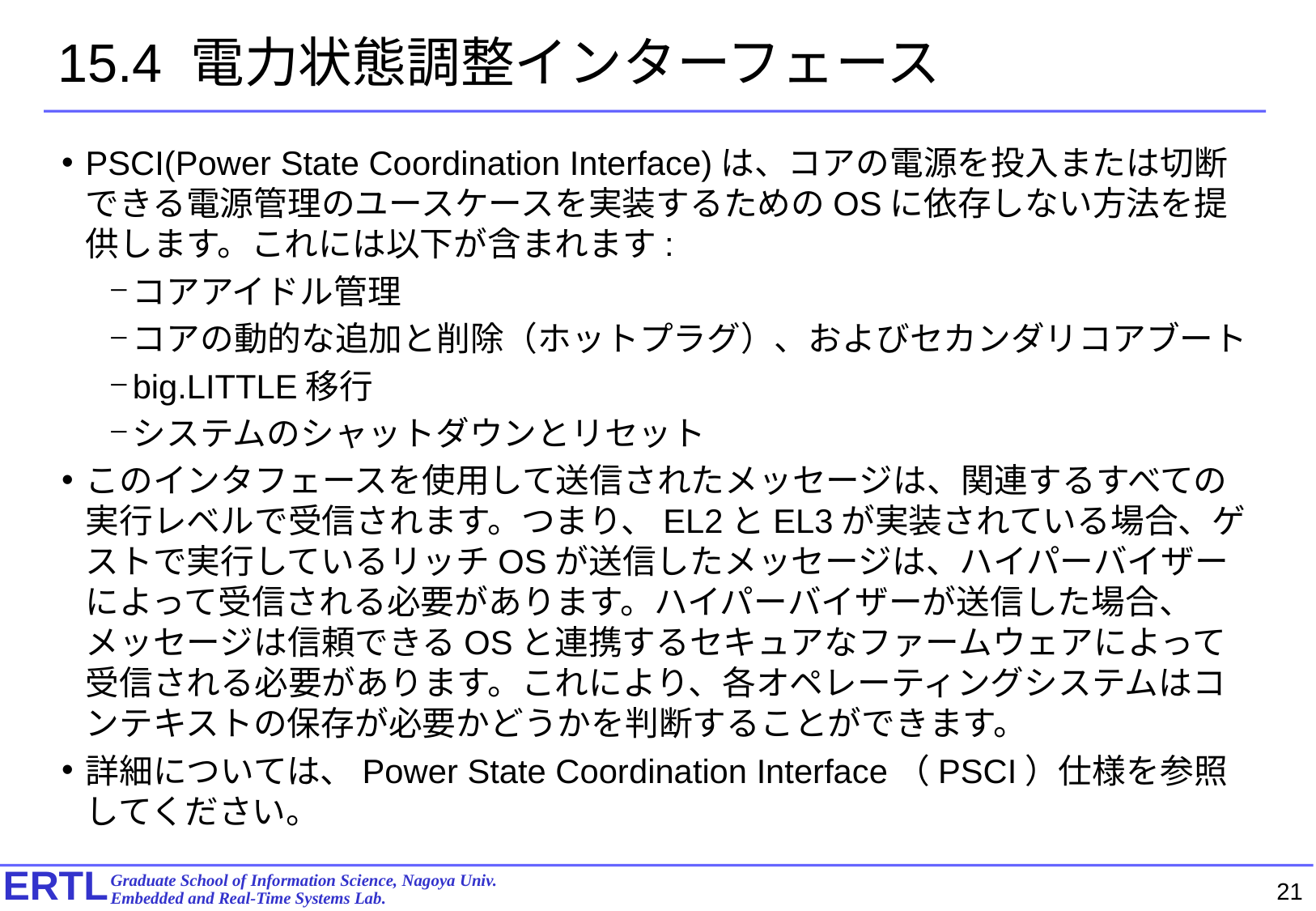

# 15.4 電力状態調整インターフェース
PSCI(Power State Coordination Interface)は、コアの電源を投入または切断できる電源管理のユースケースを実装するためのOSに依存しない方法を提供します。これには以下が含まれます:
コアアイドル管理
コアの動的な追加と削除（ホットプラグ）、およびセカンダリコアブート
big.LITTLE移行
システムのシャットダウンとリセット
このインタフェースを使用して送信されたメッセージは、関連するすべての実行レベルで受信されます。つまり、EL2とEL3が実装されている場合、ゲストで実行しているリッチOSが送信したメッセージは、ハイパーバイザーによって受信される必要があります。ハイパーバイザーが送信した場合、メッセージは信頼できるOSと連携するセキュアなファームウェアによって受信される必要があります。これにより、各オペレーティングシステムはコンテキストの保存が必要かどうかを判断することができます。
詳細については、Power State Coordination Interface（PSCI）仕様を参照してください。
21